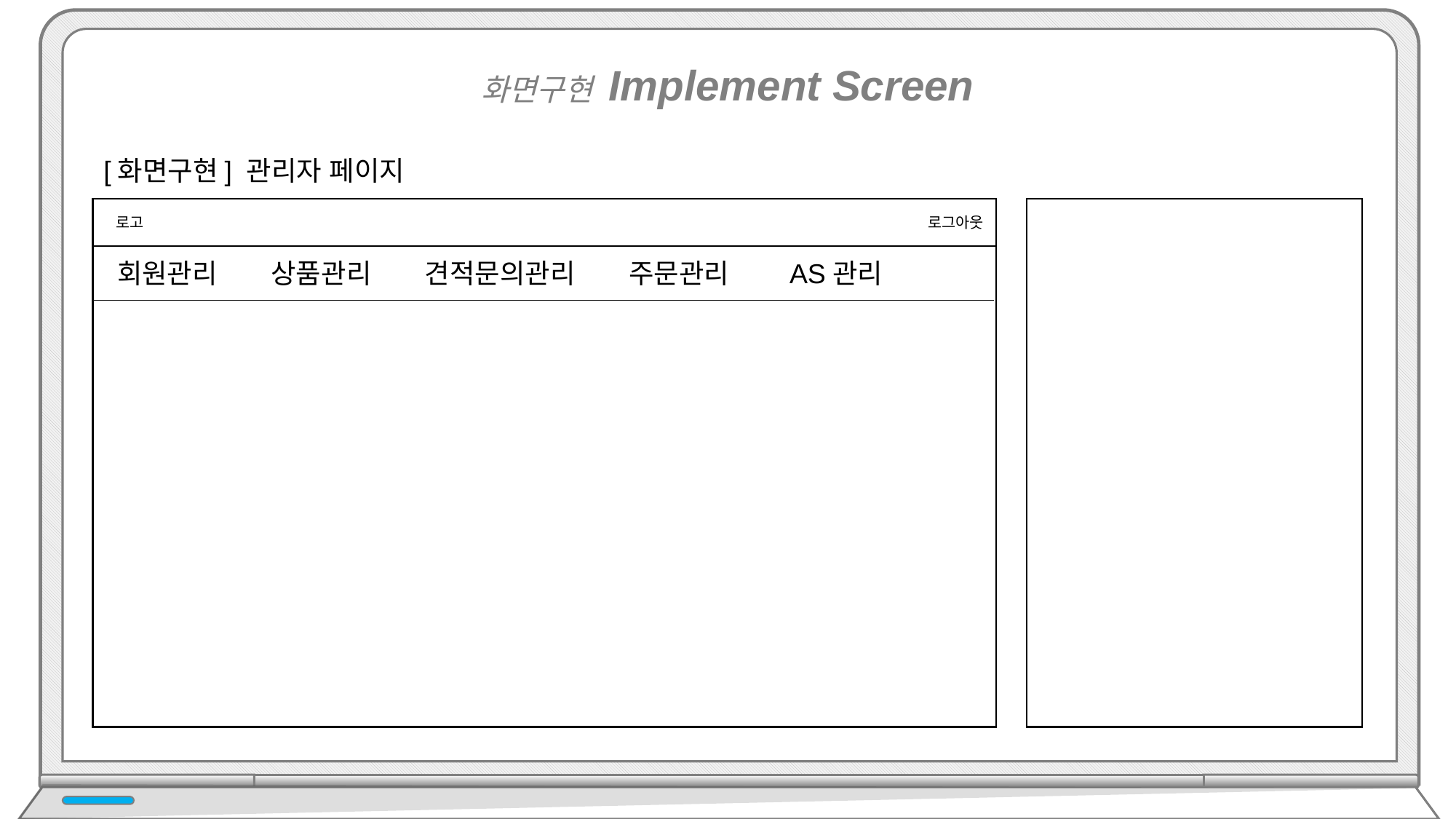

화면구현 Implement Screen
[화면구현] 관리자 페이지

로그아웃
로고
회원관리       상품관리       견적문의관리       주문관리       AS관리